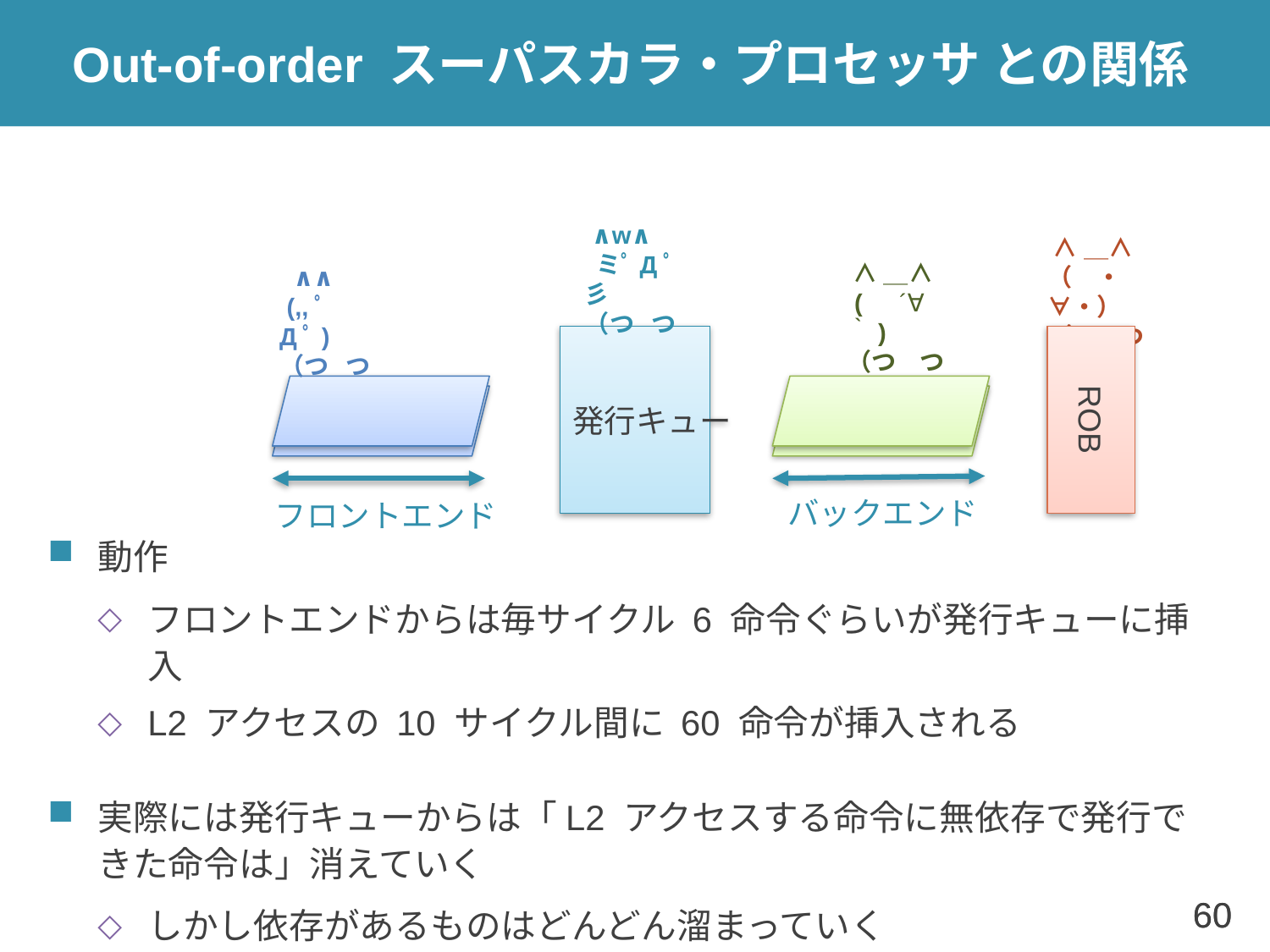

# Out-of-order スーパスカラ・プロセッサ との関係
 ∧w∧
 ミﾟДﾟ彡
（つ   つ
 ∧＿∧
（　・∀・）（つ    つ
 ∧＿∧
 (　´∀｀)
（つ    つ
  ∧∧
 (,,ﾟДﾟ)
（つ   つ
発行キュー
ROB

バックエンド
フロントエンド
動作
フロントエンドからは毎サイクル 6 命令ぐらいが発行キューに挿入
L2 アクセスの 10 サイクル間に 60 命令が挿入される
実際には発行キューからは「L2 アクセスする命令に無依存で発行できた命令は」消えていく
しかし依存があるものはどんどん溜まっていく